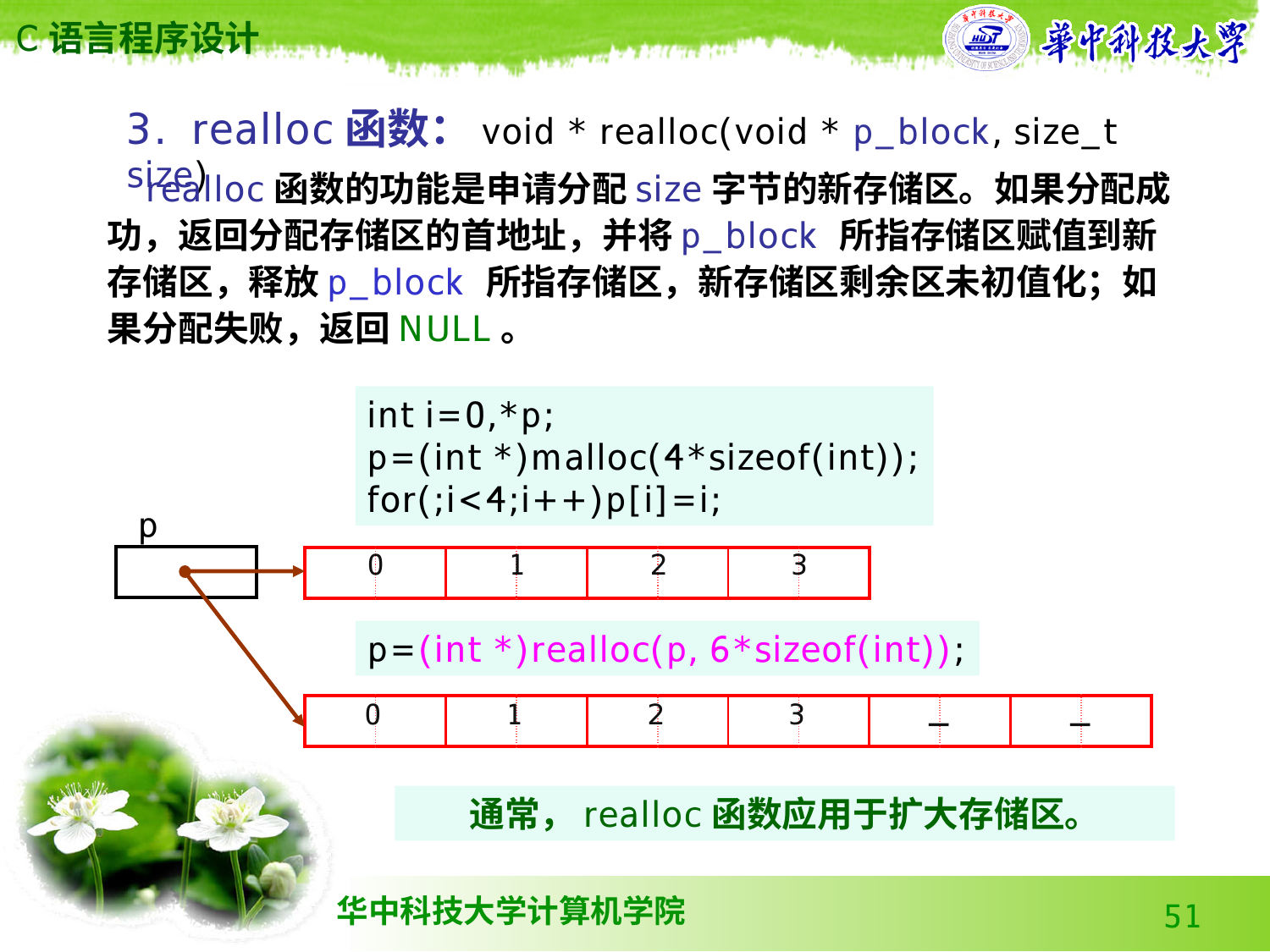

3.  realloc函数：void * realloc(void * p_block, size_t size)
    realloc函数的功能是申请分配size字节的新存储区。如果分配成功，返回分配存储区的首地址，并将 p_block 所指存储区赋值到新存储区，释放 p_block 所指存储区，新存储区剩余区未初值化；如果分配失败，返回NULL。
int i=0,*p;
p=(int *)malloc(4*sizeof(int));
for(;i<4;i++)p[i]=i;
p
|  |
| --- |
|  |  |  |  |  |  |  |  |
| --- | --- | --- | --- | --- | --- | --- | --- |
| 0 | 1 | 2 | 3 |
| --- | --- | --- | --- |

p=(int *)realloc(p, 6*sizeof(int));
|  |  |  |  |  |  |  |  |  |  |  |  |
| --- | --- | --- | --- | --- | --- | --- | --- | --- | --- | --- | --- |
| 0 | 1 | 2 | 3 | － | － |
| --- | --- | --- | --- | --- | --- |
通常，realloc函数应用于扩大存储区。
51